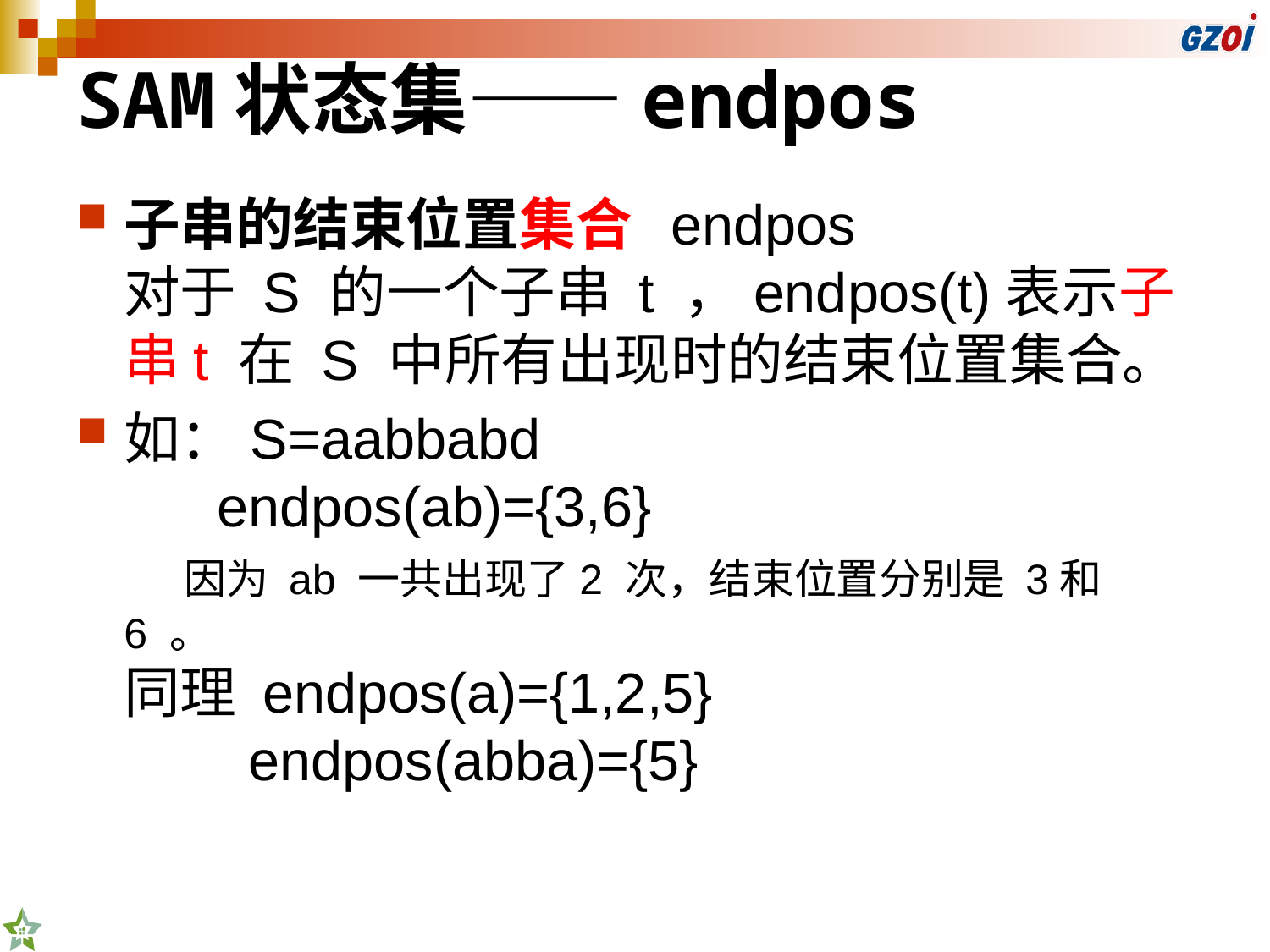

# SAM状态集——endpos
子串的结束位置集合  endpos
对于 S 的一个子串 t ，endpos(t)表示子串t 在 S 中所有出现时的结束位置集合。
如：S=aabbabd
      endpos(ab)={3,6}
   因为 ab 一共出现了2 次，结束位置分别是 3和 6 。
同理 endpos(a)={1,2,5}
        endpos(abba)={5}